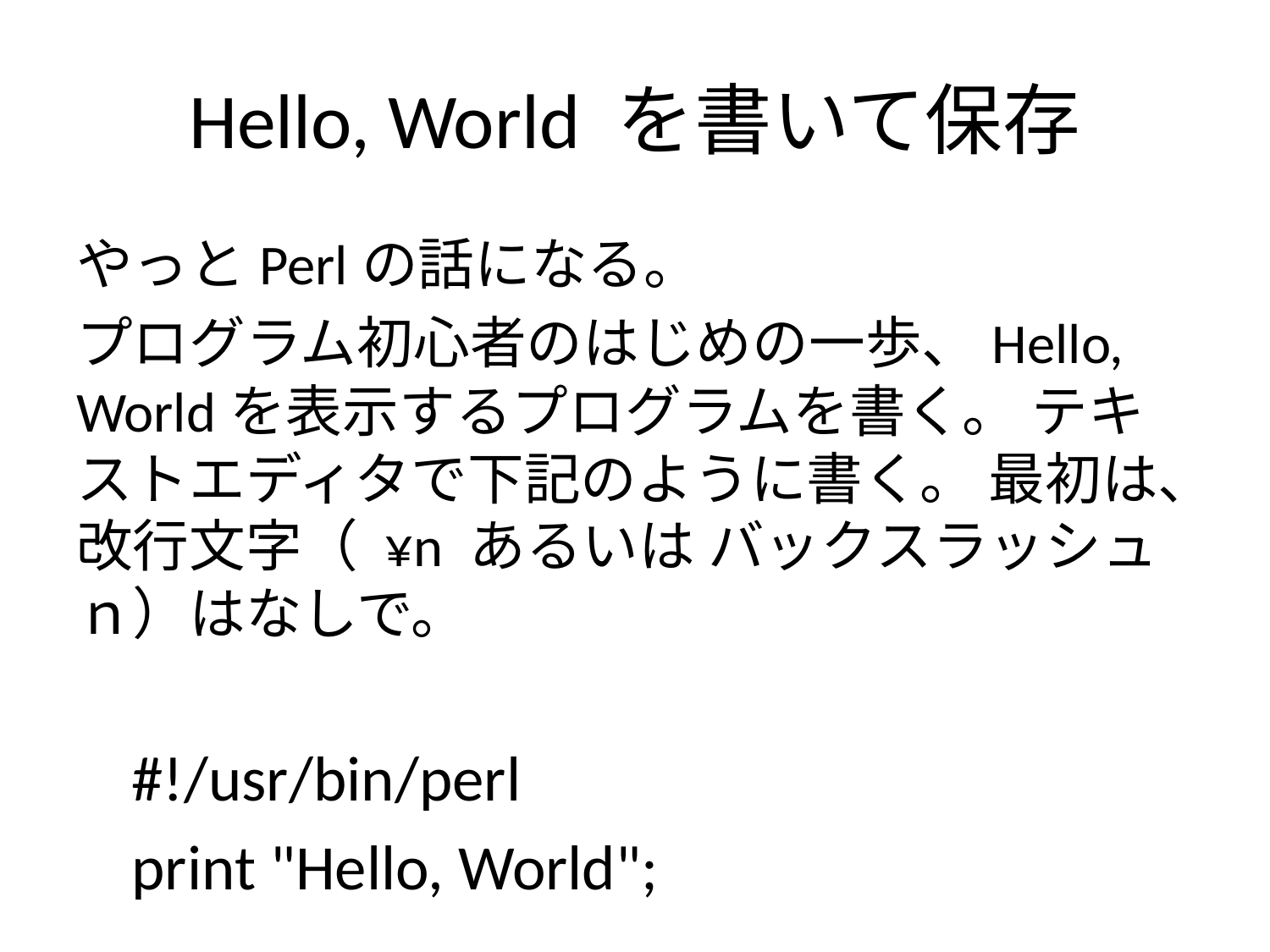

# Hello, World を書いて保存
やっとPerlの話になる。
プログラム初心者のはじめの一歩、Hello, Worldを表示するプログラムを書く。 テキストエディタで下記のように書く。 最初は、改行文字（ ¥n あるいは バックスラッシュｎ）はなしで。

#!/usr/bin/perl
print "Hello, World";